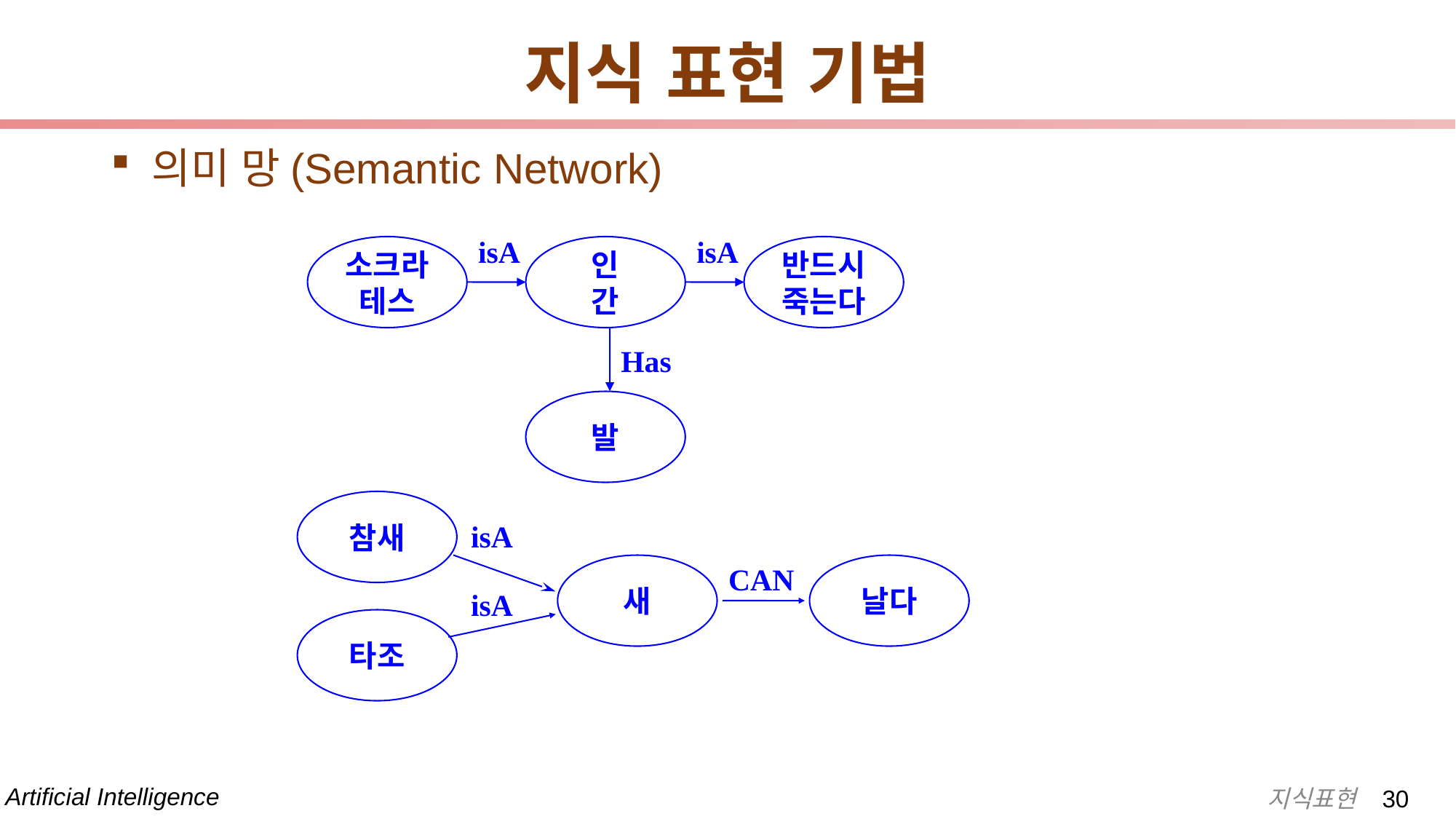

# 지식 표현 기법
의미 망(Semantic Network)

isA
isA
소크라
테스
인
간
반드시
죽는다

Has
발
참새
isA

새
CAN
날다
isA

타조